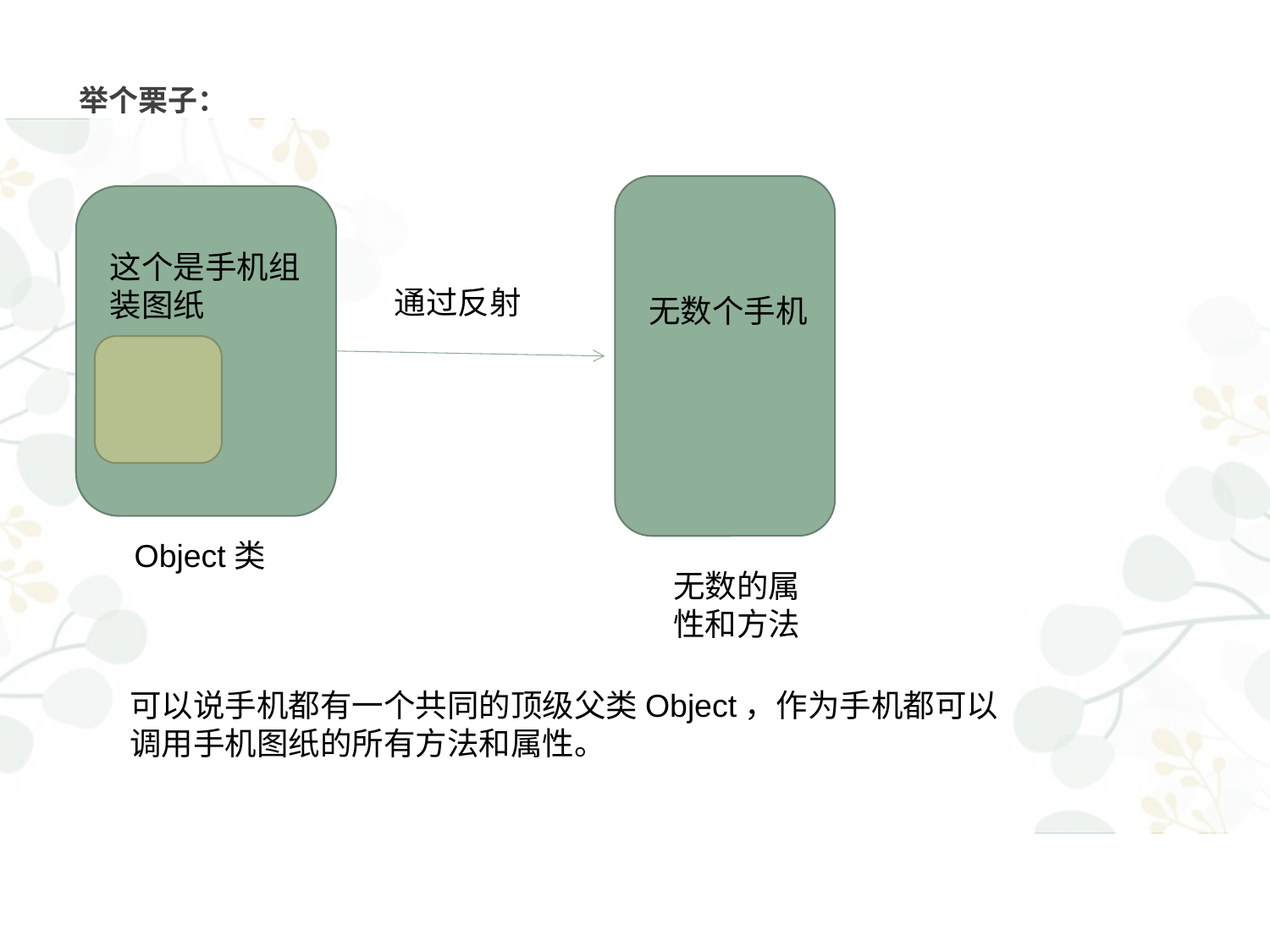

# 举个栗子：

这个是手机组装图纸
通过反射
无数个手机

Object类
无数的属性和方法
可以说手机都有一个共同的顶级父类Object，作为手机都可以调用手机图纸的所有方法和属性。